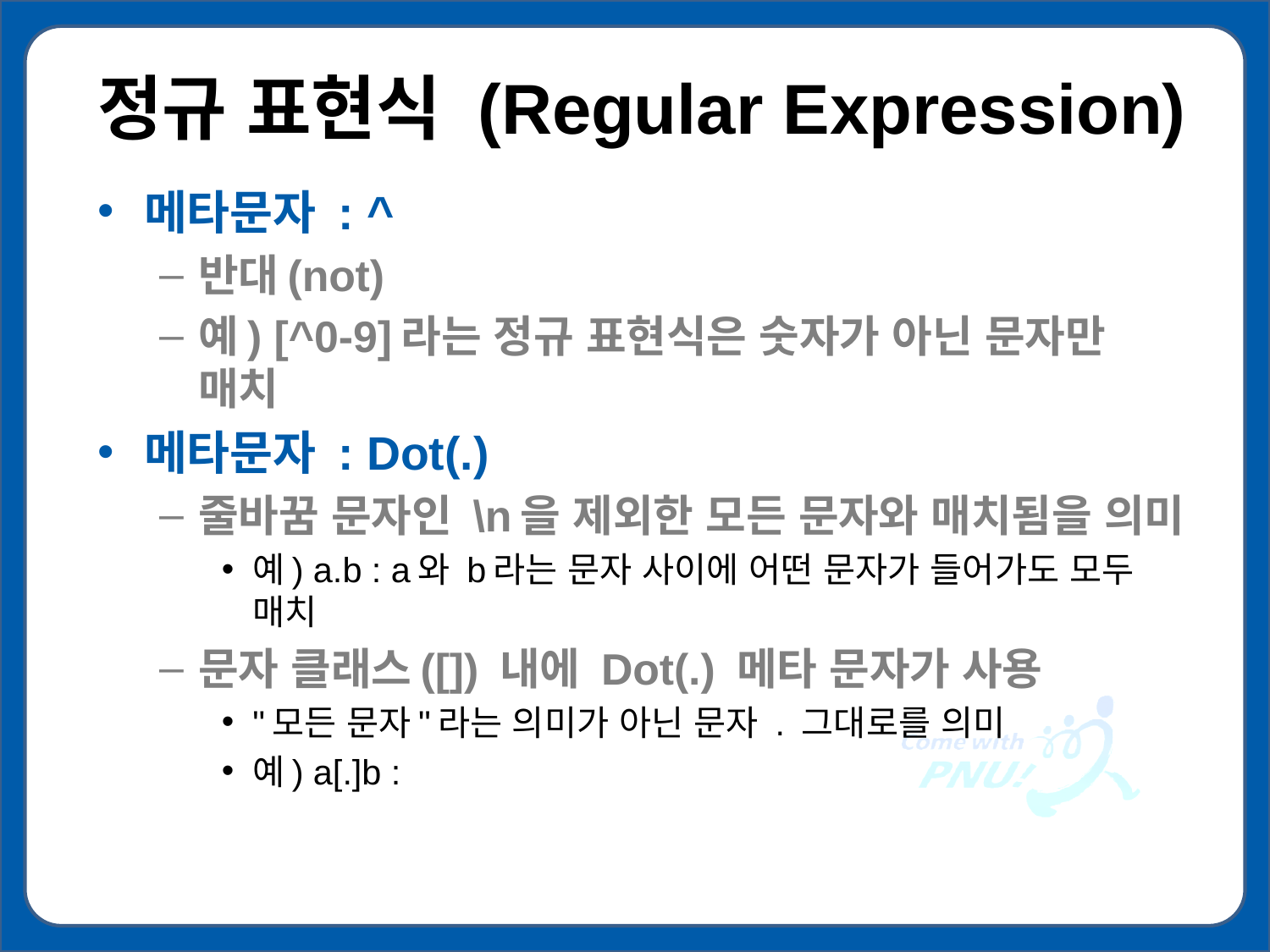

# 정규 표현식 (Regular Expression)
메타문자 : ^
반대(not)
예) [^0-9]라는 정규 표현식은 숫자가 아닌 문자만 매치
메타문자 : Dot(.)
줄바꿈 문자인 \n을 제외한 모든 문자와 매치됨을 의미
예) a.b : a와 b라는 문자 사이에 어떤 문자가 들어가도 모두 매치
문자 클래스([]) 내에 Dot(.) 메타 문자가 사용
"모든 문자"라는 의미가 아닌 문자 . 그대로를 의미
예) a[.]b :